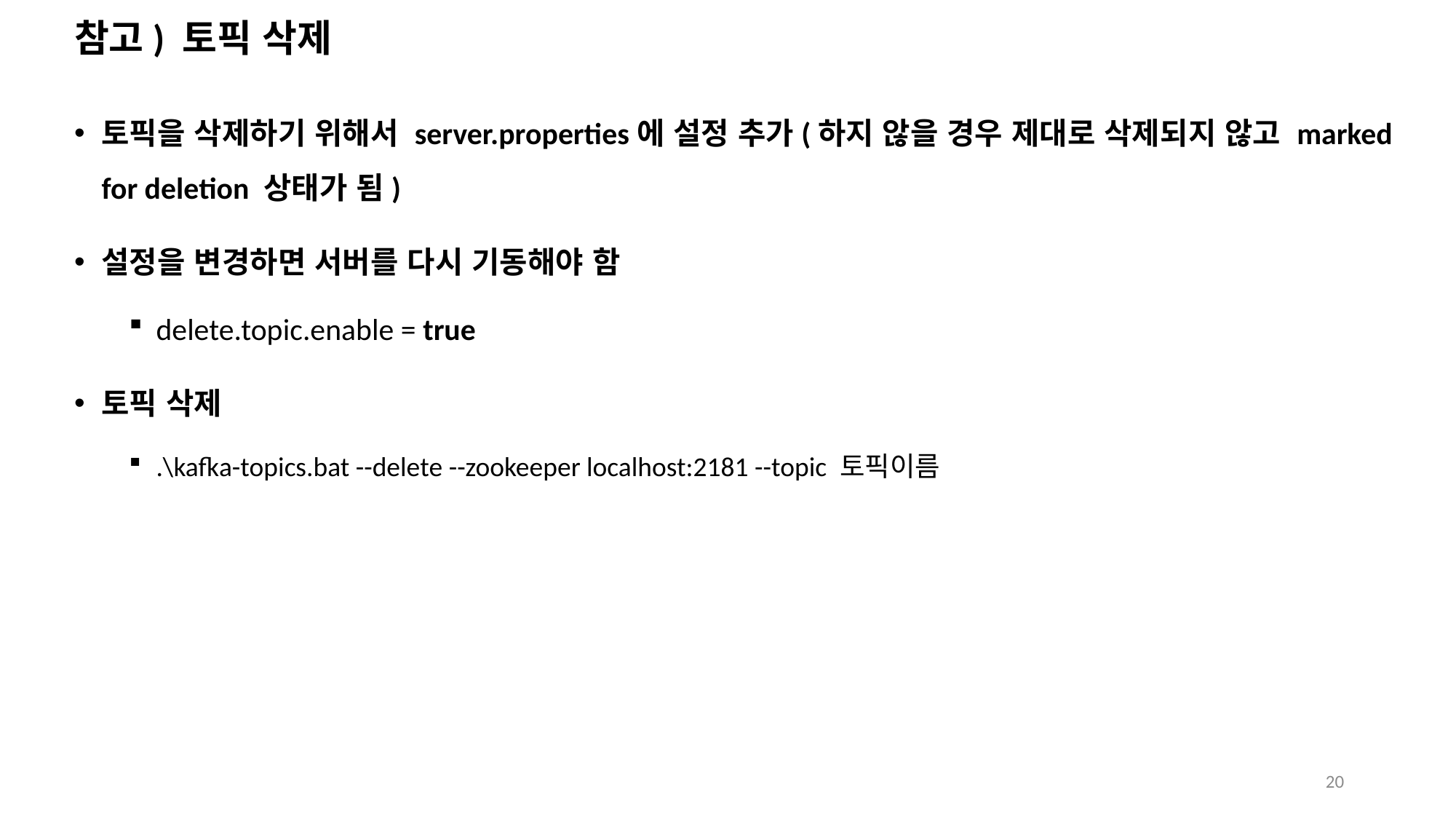

# 참고) 토픽 삭제
토픽을 삭제하기 위해서 server.properties에 설정 추가(하지 않을 경우 제대로 삭제되지 않고 marked for deletion 상태가 됨)
설정을 변경하면 서버를 다시 기동해야 함
delete.topic.enable = true
토픽 삭제
.\kafka-topics.bat --delete --zookeeper localhost:2181 --topic 토픽이름

20